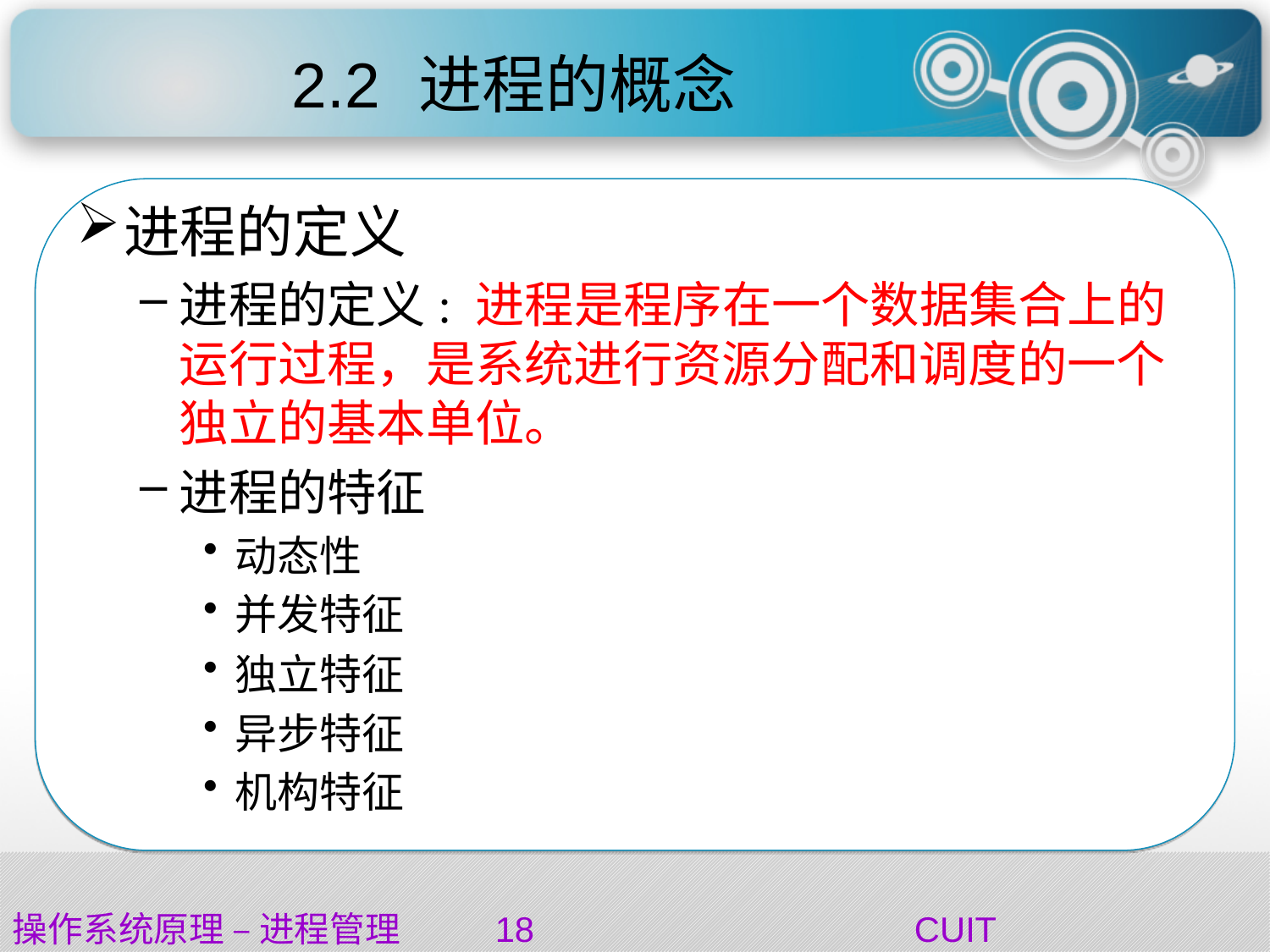

# 2.2 	进程的概念
进程的定义
进程的定义: 进程是程序在一个数据集合上的运行过程，是系统进行资源分配和调度的一个独立的基本单位。
进程的特征
动态性
并发特征
独立特征
异步特征
机构特征